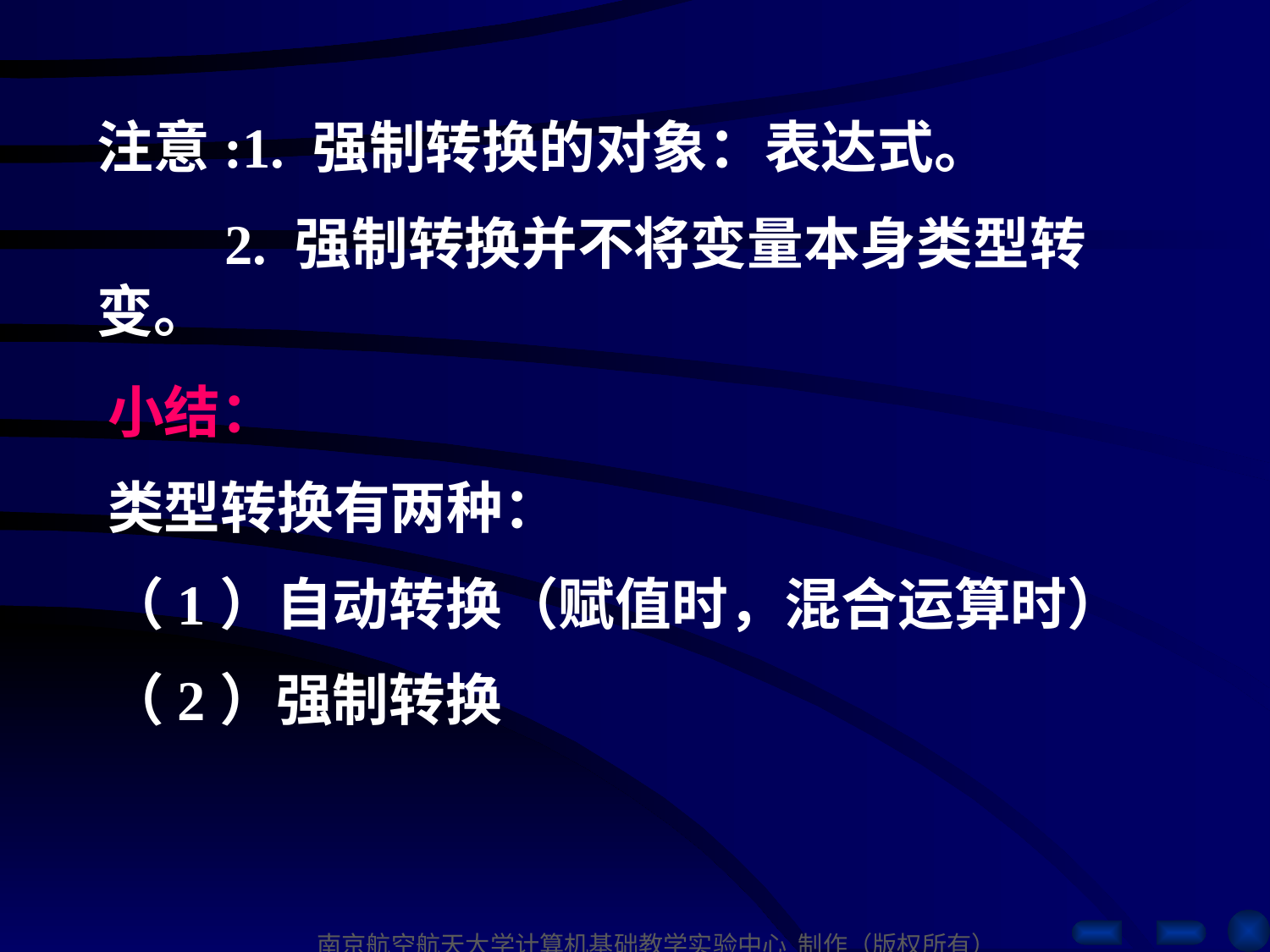

注意:1. 强制转换的对象：表达式。
         2. 强制转换并不将变量本身类型转变。
小结：
类型转换有两种：
（1）自动转换（赋值时，混合运算时）
（2）强制转换